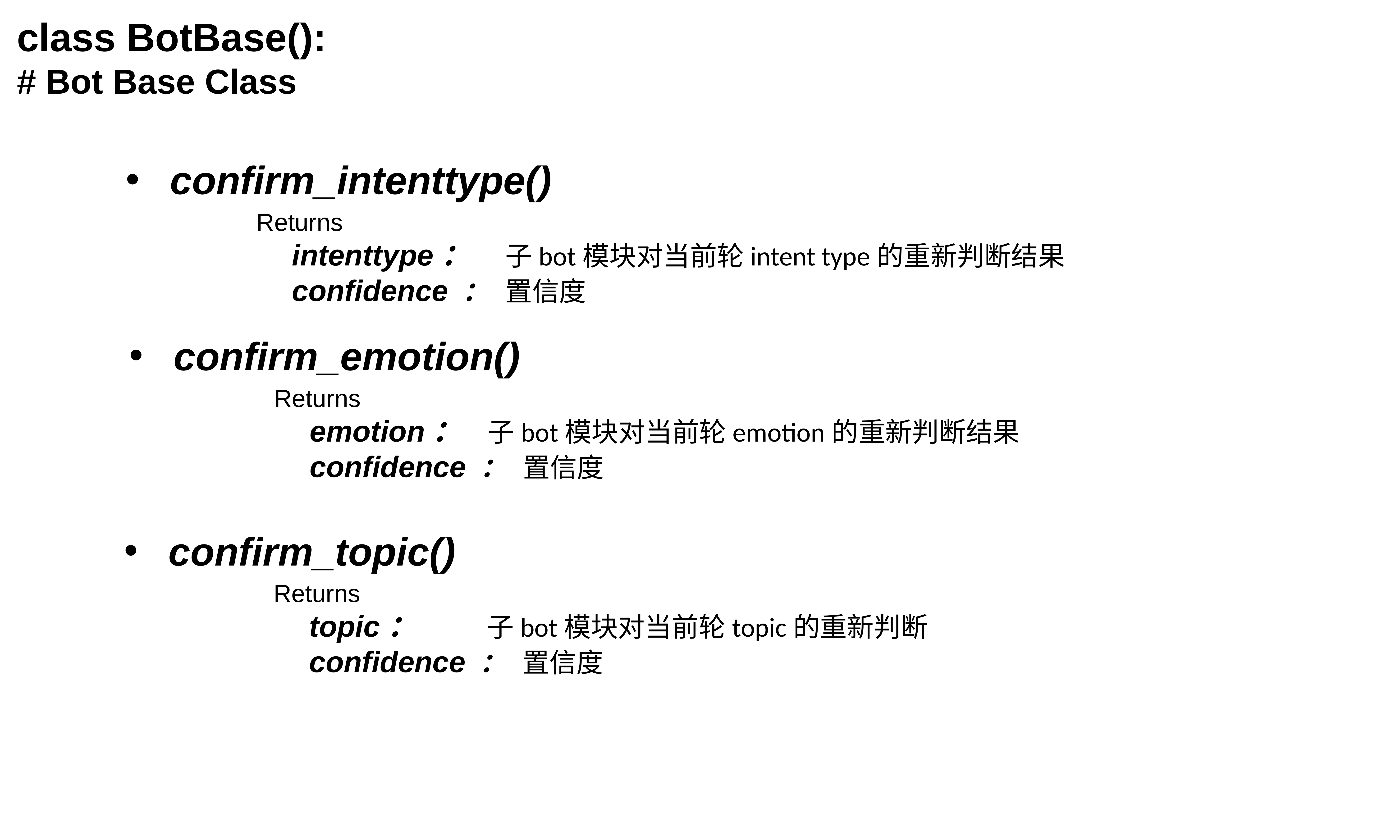

class BotBase():
# Bot Base Class
confirm_intenttype()
Returns
	intenttype：	子bot模块对当前轮intent type的重新判断结果
	confidence ：	置信度
confirm_emotion()
Returns
	emotion：	子bot模块对当前轮emotion的重新判断结果
	confidence ：	置信度
confirm_topic()
Returns
	topic：		子bot模块对当前轮topic的重新判断
	confidence ：	置信度